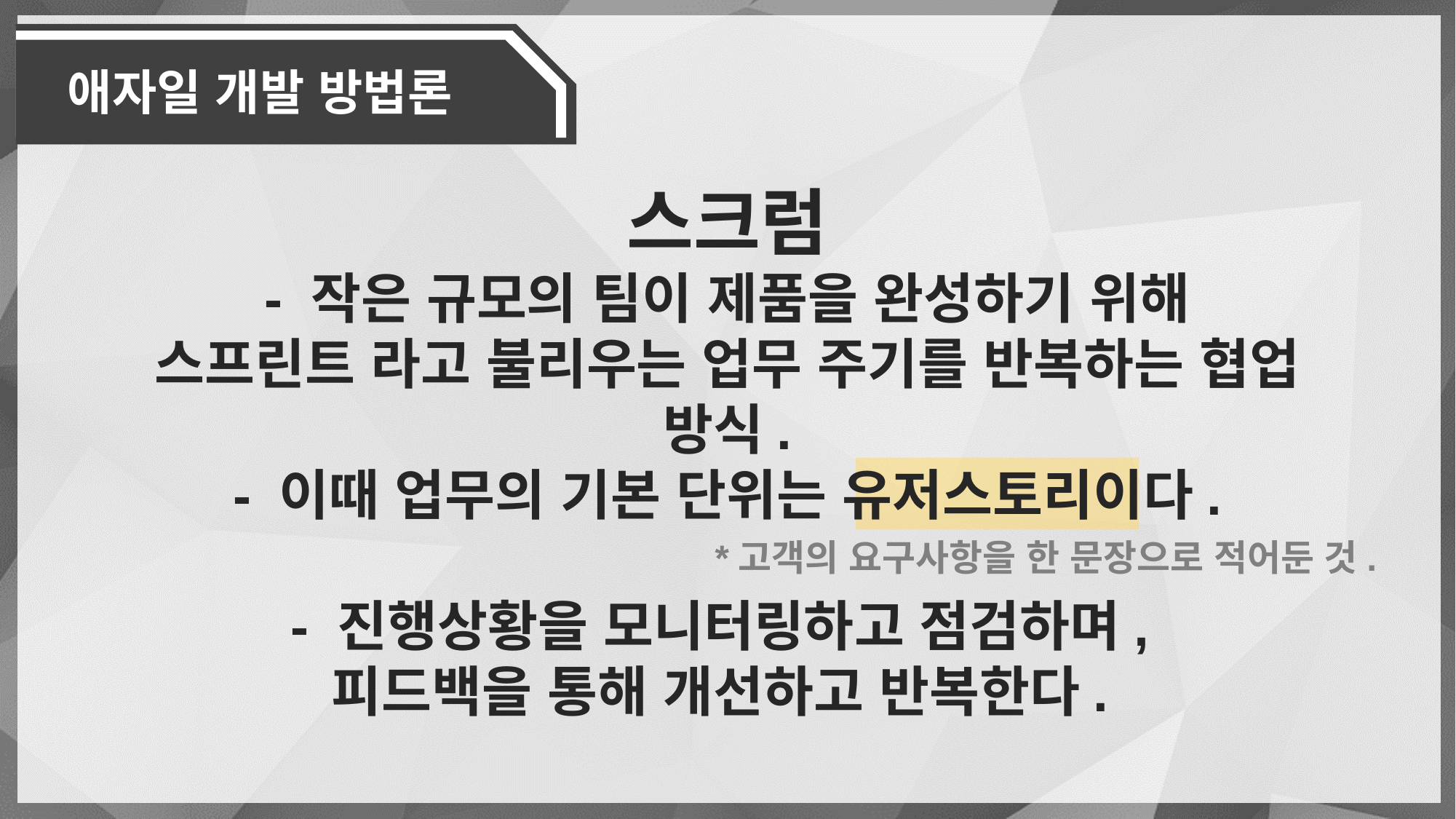

애자일 개발 방법론

스크럼
- 작은 규모의 팀이 제품을 완성하기 위해
스프린트 라고 불리우는 업무 주기를 반복하는 협업 방식.
- 이때 업무의 기본 단위는 유저스토리이다.

- 진행상황을 모니터링하고 점검하며,
피드백을 통해 개선하고 반복한다.

*고객의 요구사항을 한 문장으로 적어둔 것.